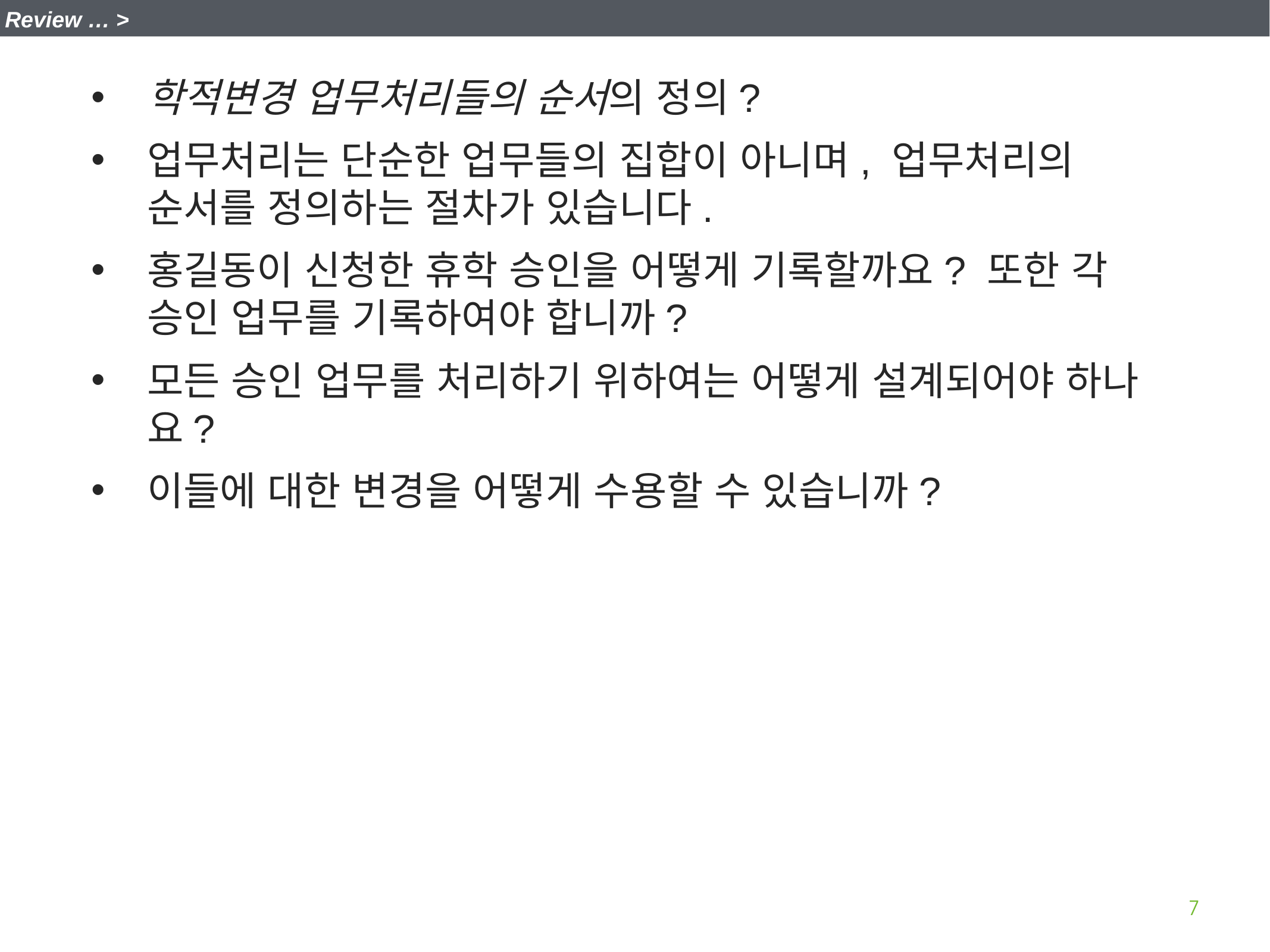

Review … >
학적변경 업무처리들의 순서의 정의?
업무처리는 단순한 업무들의 집합이 아니며, 업무처리의 순서를 정의하는 절차가 있습니다.
홍길동이 신청한 휴학 승인을 어떻게 기록할까요? 또한 각 승인 업무를 기록하여야 합니까?
모든 승인 업무를 처리하기 위하여는 어떻게 설계되어야 하나요?
이들에 대한 변경을 어떻게 수용할 수 있습니까?

7